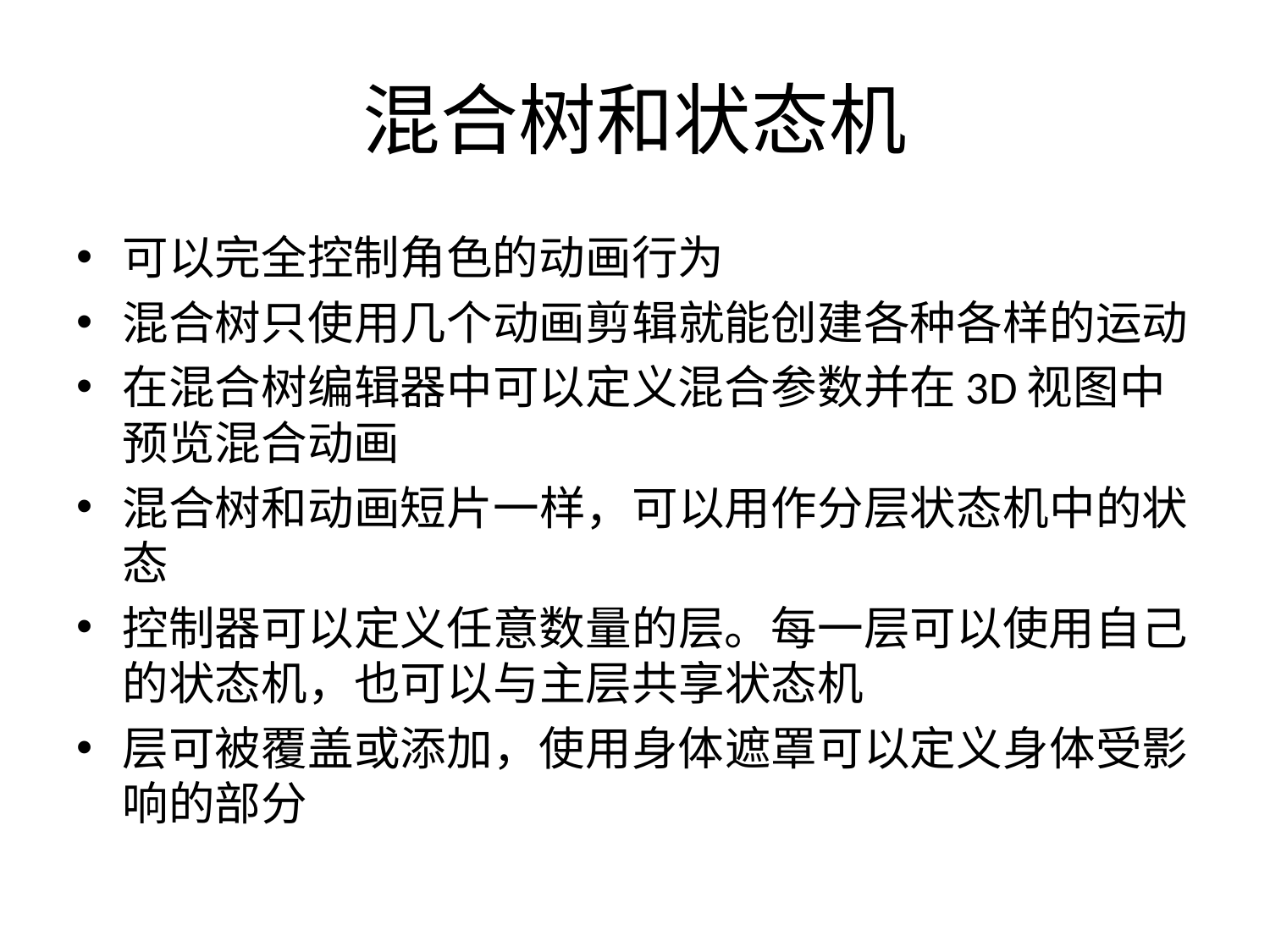

# 混合树和状态机
可以完全控制角色的动画行为
混合树只使用几个动画剪辑就能创建各种各样的运动
在混合树编辑器中可以定义混合参数并在3D视图中预览混合动画
混合树和动画短片一样，可以用作分层状态机中的状态
控制器可以定义任意数量的层。每一层可以使用自己的状态机，也可以与主层共享状态机
层可被覆盖或添加，使用身体遮罩可以定义身体受影响的部分